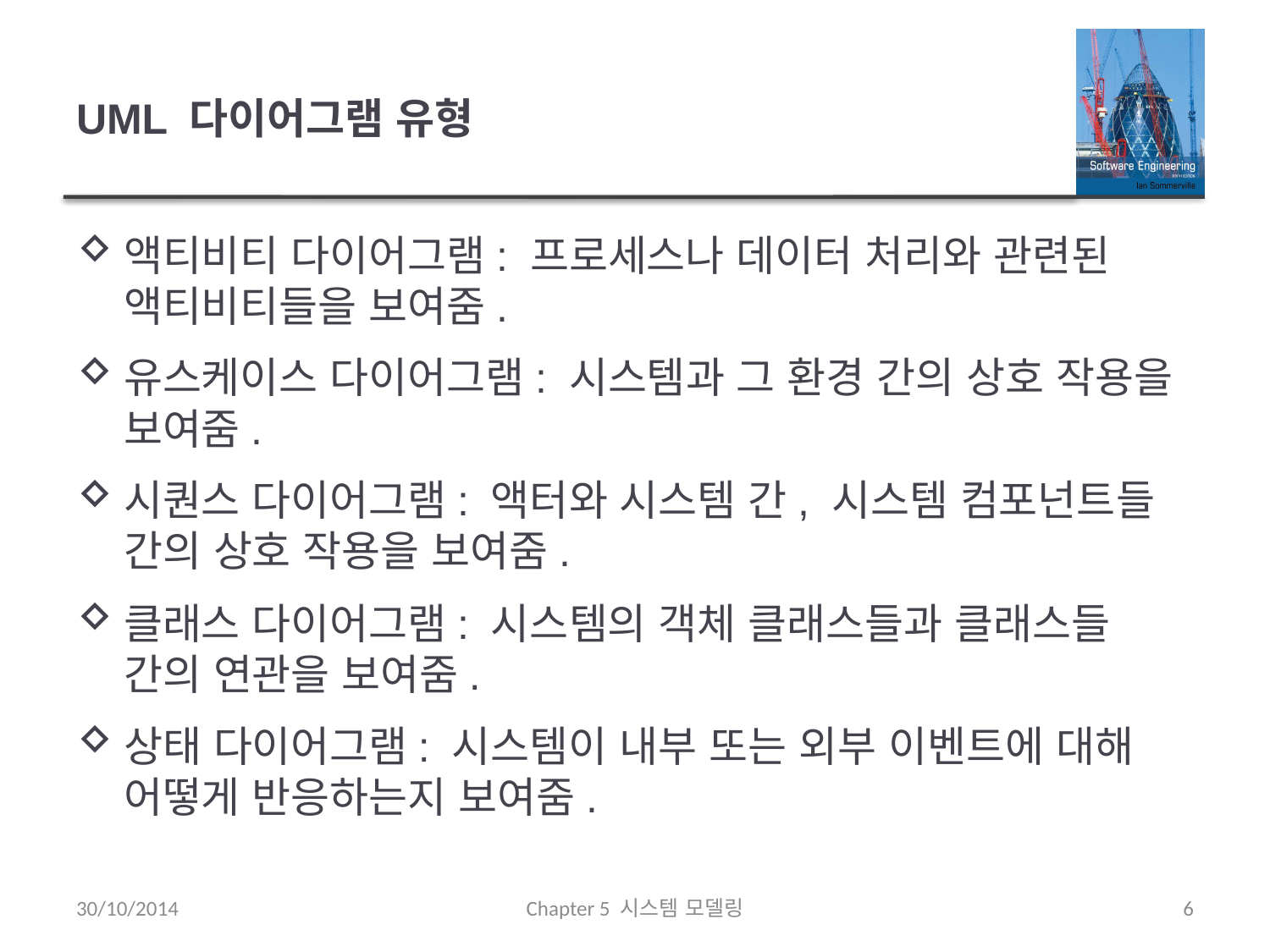

# UML 다이어그램 유형
액티비티 다이어그램: 프로세스나 데이터 처리와 관련된 액티비티들을 보여줌.
유스케이스 다이어그램: 시스템과 그 환경 간의 상호 작용을 보여줌.
시퀀스 다이어그램: 액터와 시스템 간, 시스템 컴포넌트들 간의 상호 작용을 보여줌.
클래스 다이어그램: 시스템의 객체 클래스들과 클래스들 간의 연관을 보여줌.
상태 다이어그램: 시스템이 내부 또는 외부 이벤트에 대해 어떻게 반응하는지 보여줌.

30/10/2014
Chapter 5 시스템 모델링
6